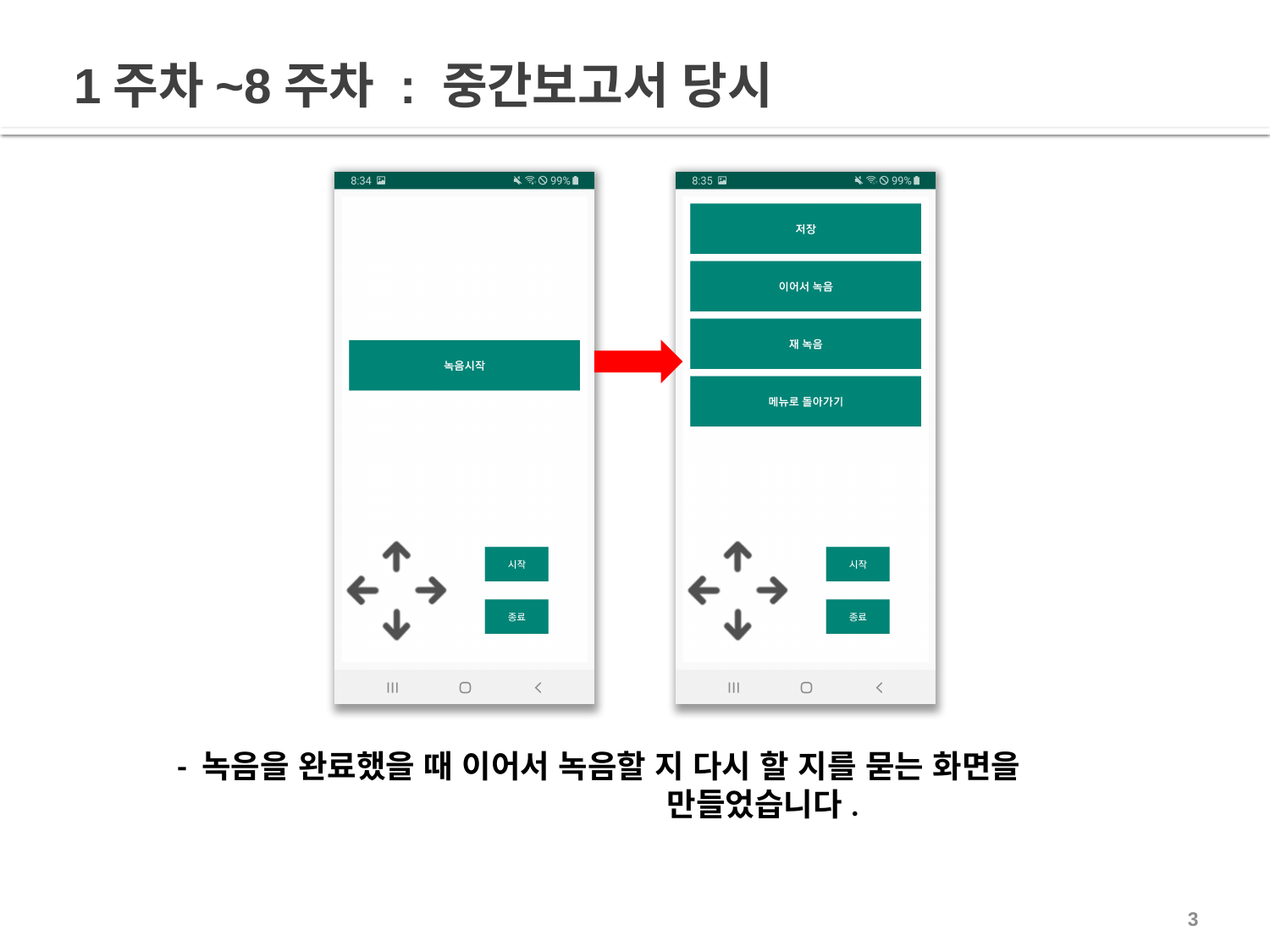

# 1주차~8주차 : 중간보고서 당시

 - 녹음을 완료했을 때 이어서 녹음할 지 다시 할 지를 묻는 화면을                                                                 만들었습니다.
3